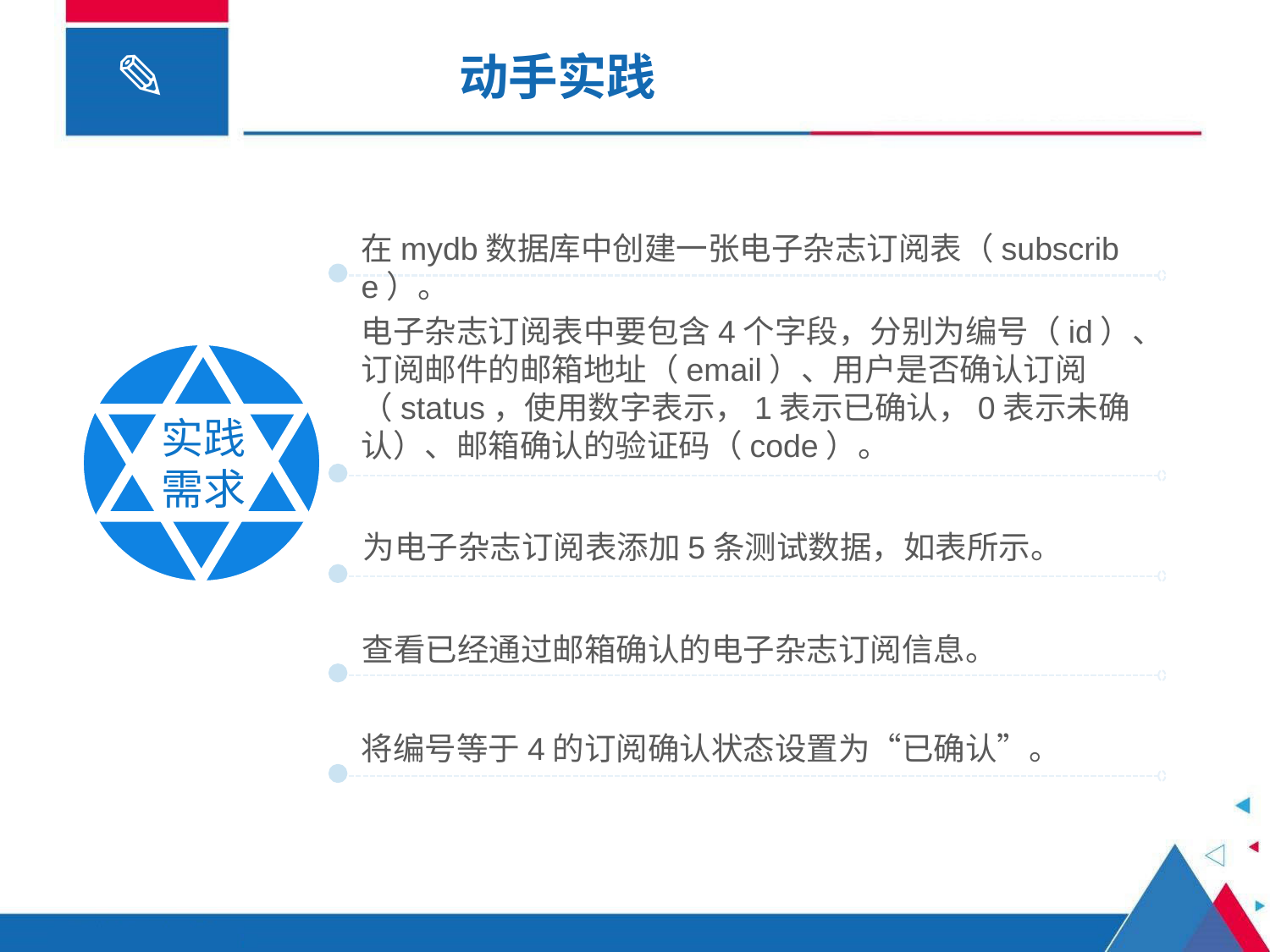

# 动手实践
在mydb数据库中创建一张电子杂志订阅表（subscribe）。

电子杂志订阅表中要包含4个字段，分别为编号（id）、
订阅邮件的邮箱地址（email）、用户是否确认订阅
（status，使用数字表示，1表示已确认，0表示未确认）、邮箱确认的验证码（code）。

实践
需求

为电子杂志订阅表添加5条测试数据，如表所示。

查看已经通过邮箱确认的电子杂志订阅信息。

将编号等于4的订阅确认状态设置为“已确认”。